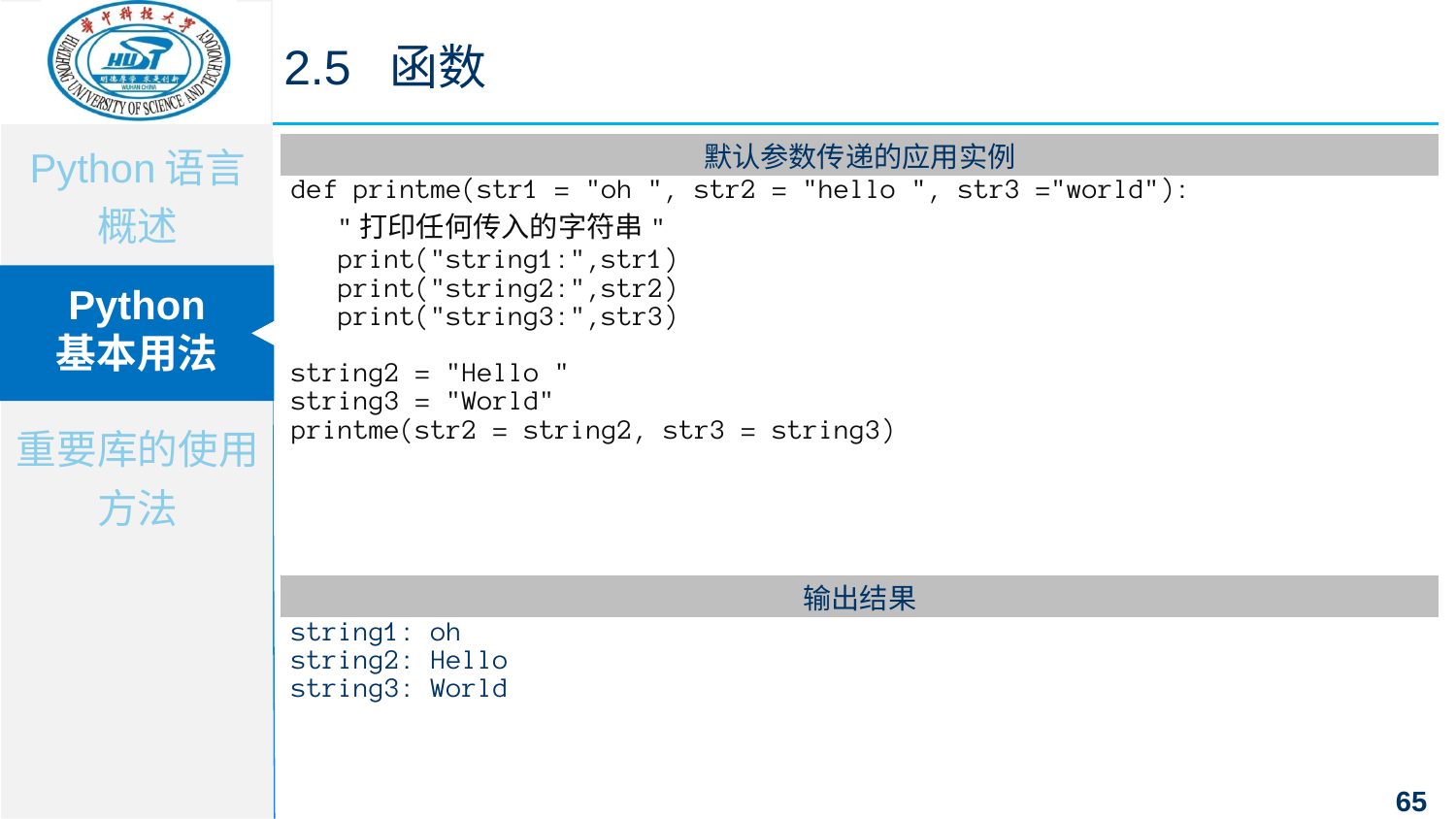

2.5  函数
| 默认参数传递的应用实例 |
| --- |
| def printme(str1 = "oh ", str2 = "hello ", str3 ="world"): "打印任何传入的字符串" print("string1:",str1) print("string2:",str2) print("string3:",str3) string2 = "Hello " string3 = "World" printme(str2 = string2, str3 = string3) |
| 输出结果 |
| string1: oh string2: Hello string3: World |